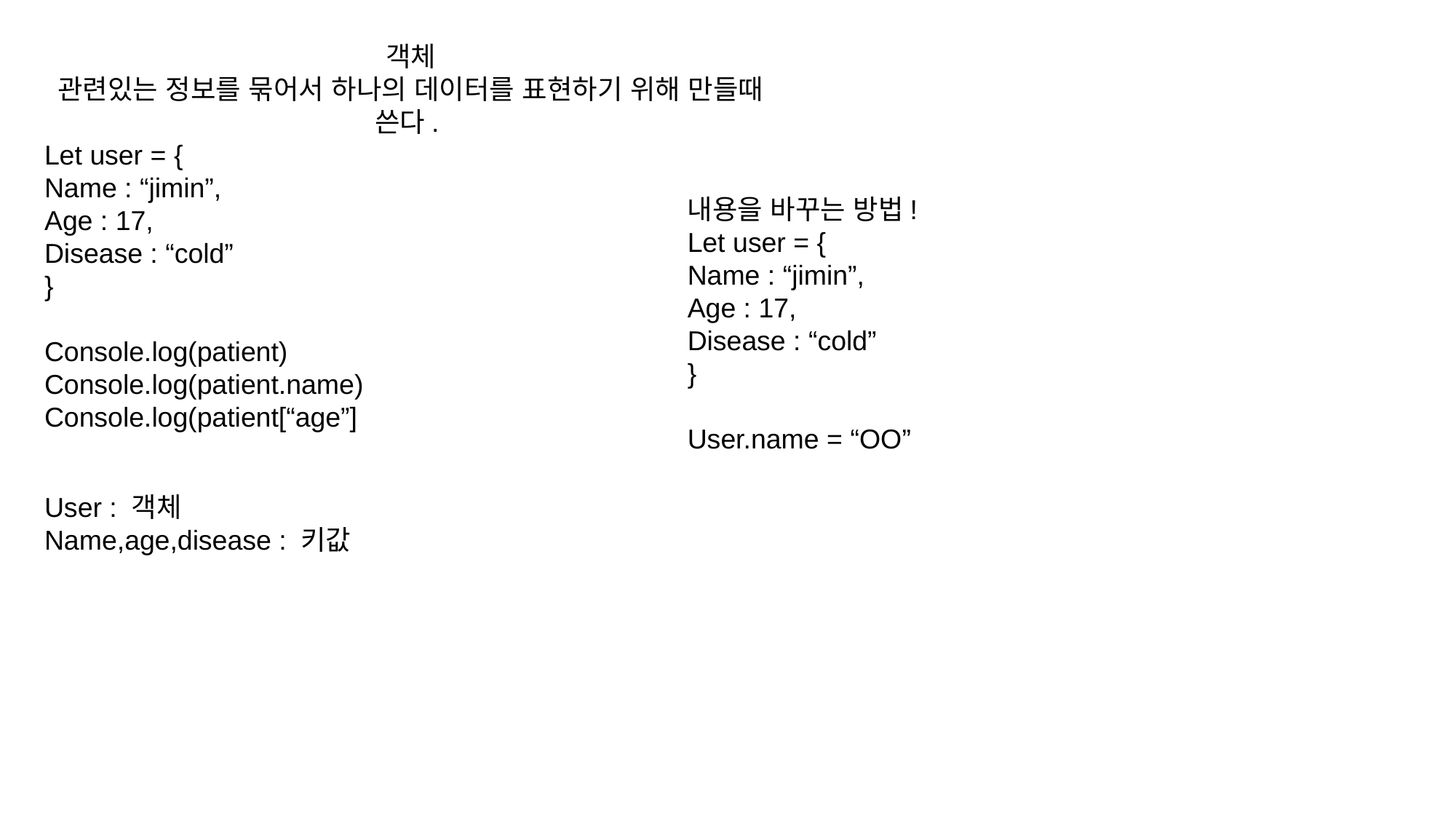

객체
관련있는 정보를 묶어서 하나의 데이터를 표현하기 위해 만들때 쓴다.
Let user = {
Name : “jimin”,
Age : 17,
Disease : “cold”
}

Console.log(patient)
Console.log(patient.name)
Console.log(patient[“age”]
내용을 바꾸는 방법!
Let user = {
Name : “jimin”,
Age : 17,
Disease : “cold”
}

User.name = “OO”

User : 객체
Name,age,disease : 키값